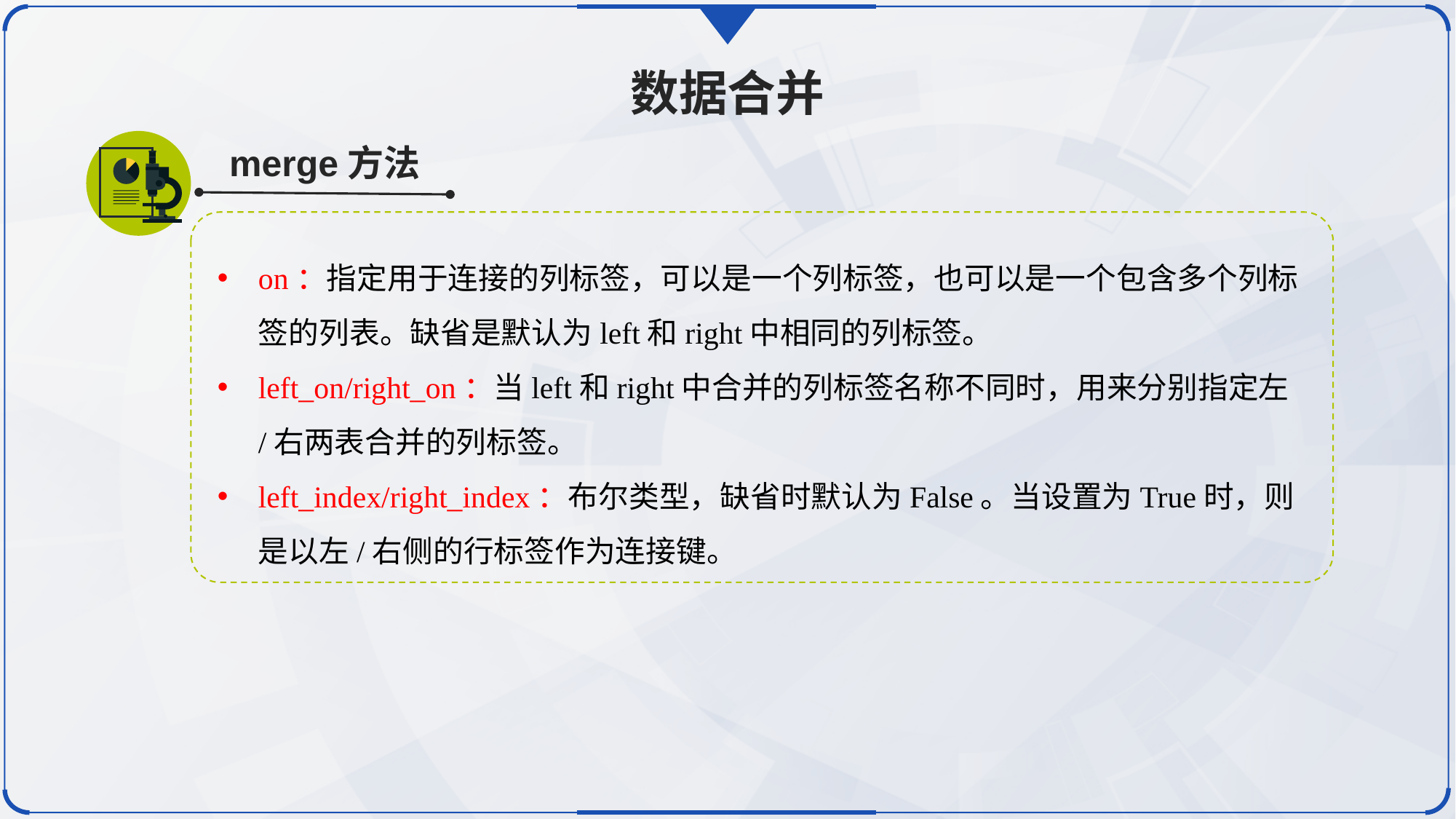

数据合并

merge方法

on：指定用于连接的列标签，可以是一个列标签，也可以是一个包含多个列标签的列表。缺省是默认为left和right中相同的列标签。
left_on/right_on：当left和right中合并的列标签名称不同时，用来分别指定左/右两表合并的列标签。
left_index/right_index：布尔类型，缺省时默认为False。当设置为True时，则是以左/右侧的行标签作为连接键。